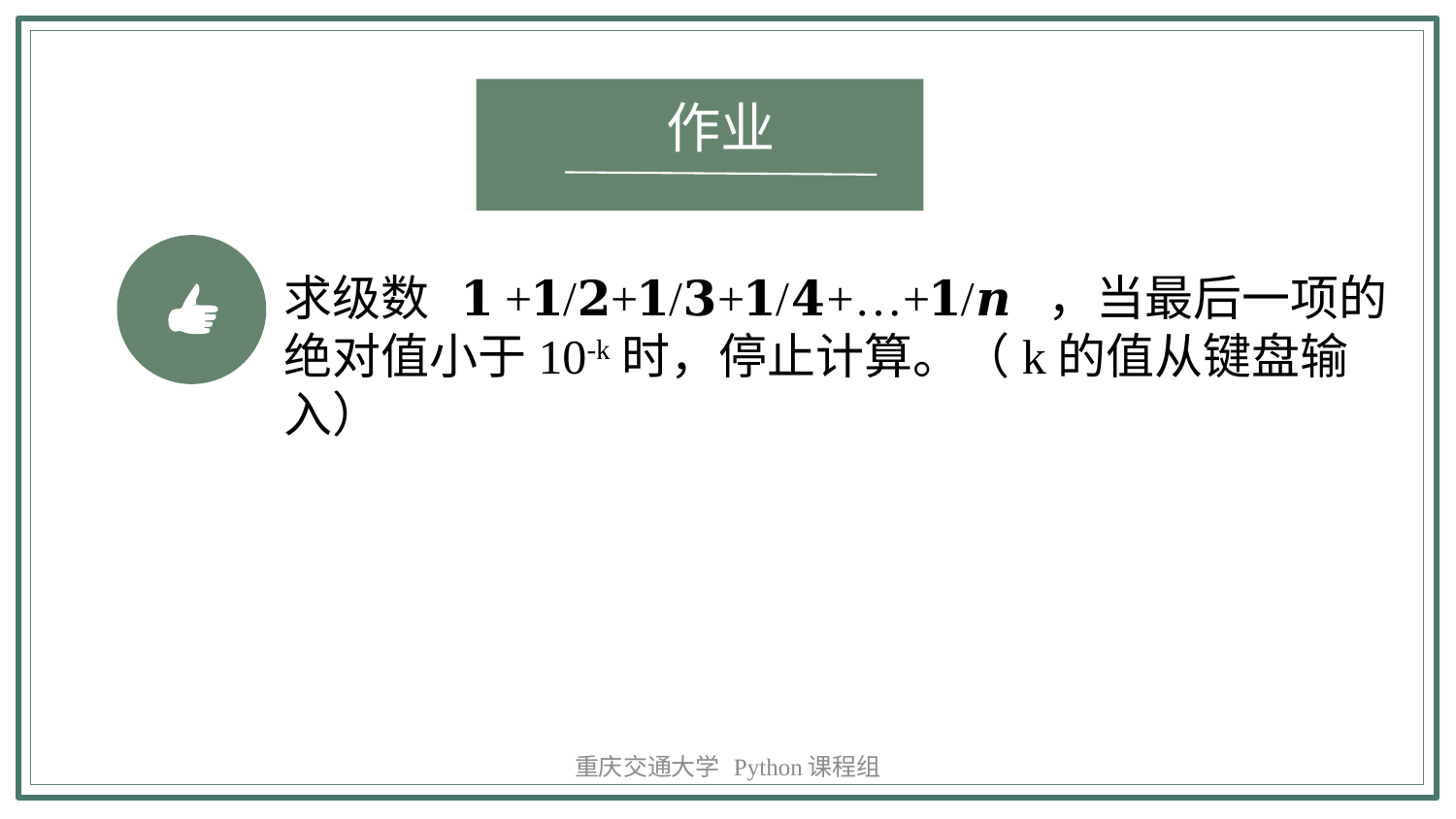

作业

求级数   𝟏+𝟏/𝟐+𝟏/𝟑+𝟏/𝟒+…+𝟏/𝒏  ，当最后一项的绝对值小于10-k时，停止计算。（k的值从键盘输入）

重庆交通大学 Python课程组